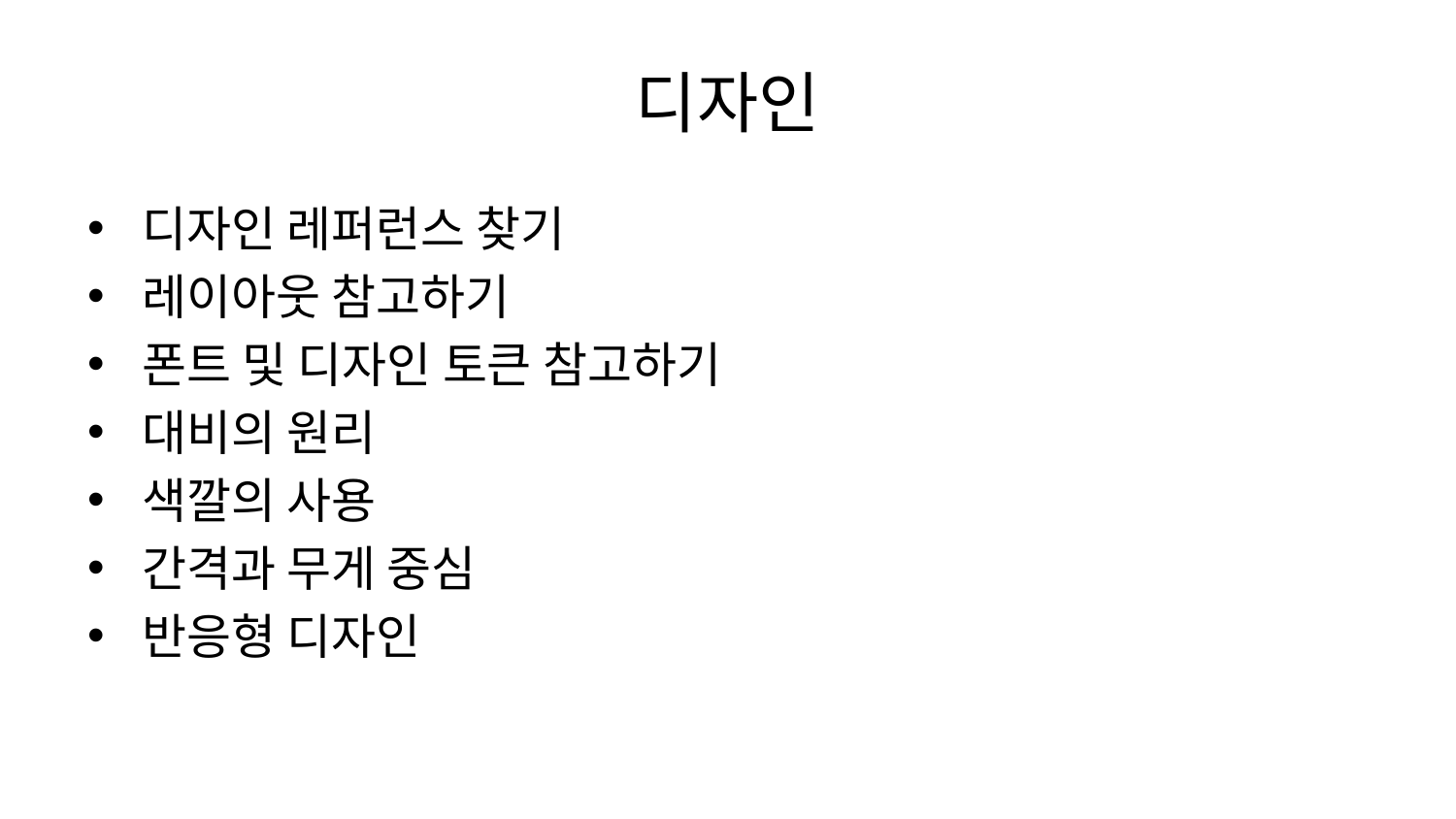

# 디자인
디자인 레퍼런스 찾기
레이아웃 참고하기
폰트 및 디자인 토큰 참고하기
대비의 원리
색깔의 사용
간격과 무게 중심
반응형 디자인